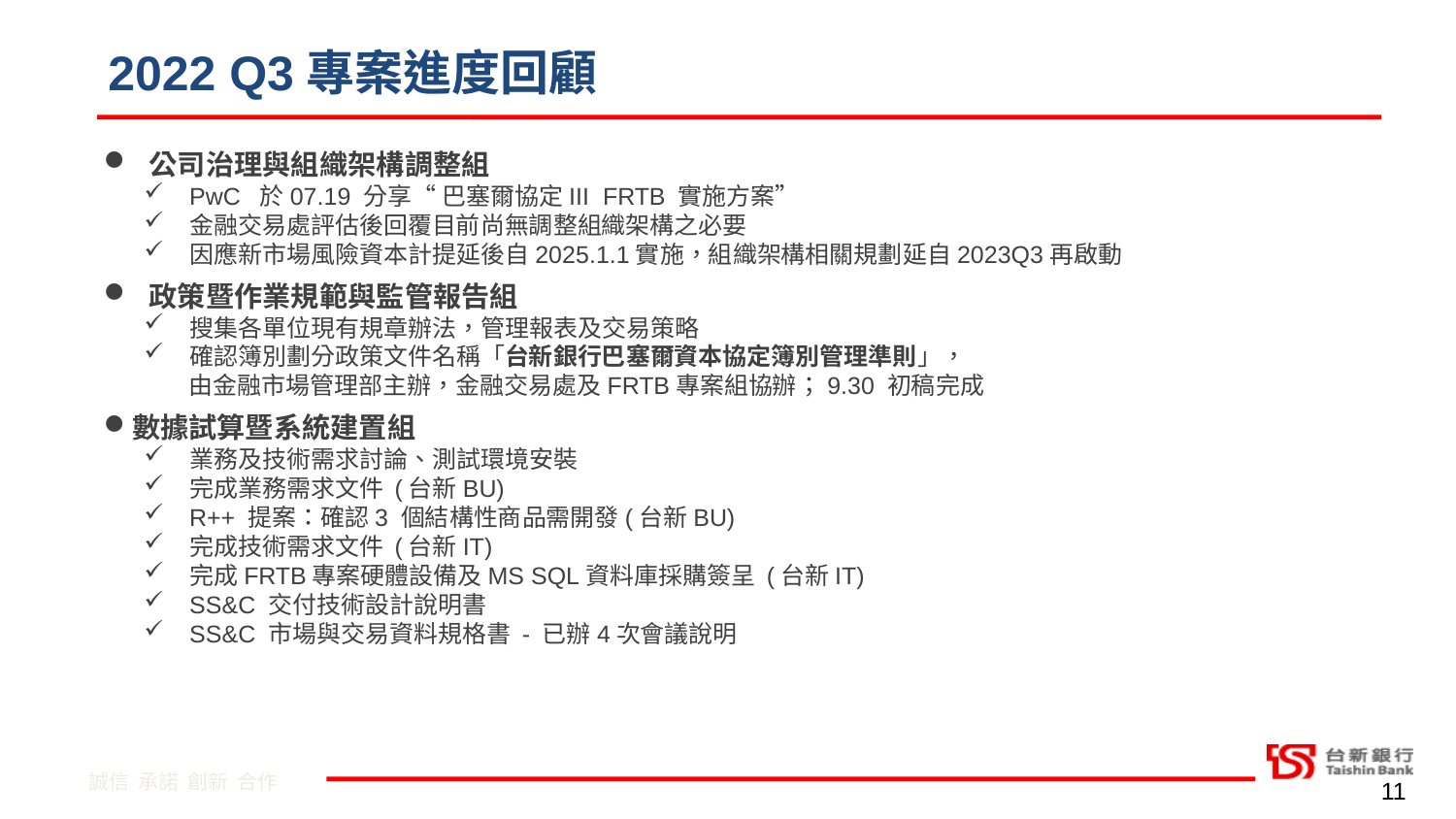

2022 Q3專案進度回顧
公司治理與組織架構調整組
PwC  於07.19 分享“ 巴塞爾協定III  FRTB 實施方案”
金融交易處評估後回覆目前尚無調整組織架構之必要
因應新市場風險資本計提延後自2025.1.1實施，組織架構相關規劃延自2023Q3再啟動
政策暨作業規範與監管報告組
搜集各單位現有規章辦法，管理報表及交易策略
確認簿別劃分政策文件名稱「台新銀行巴塞爾資本協定簿別管理準則」，
由金融市場管理部主辦，金融交易處及FRTB專案組協辦；9.30 初稿完成
數據試算暨系統建置組
業務及技術需求討論、測試環境安裝
完成業務需求文件 (台新BU)
R++ 提案：確認3 個結構性商品需開發(台新BU)
完成技術需求文件 (台新IT)
完成FRTB專案硬體設備及MS SQL資料庫採購簽呈 (台新IT)
SS&C 交付技術設計說明書
SS&C 市場與交易資料規格書 - 已辦4次會議說明
11